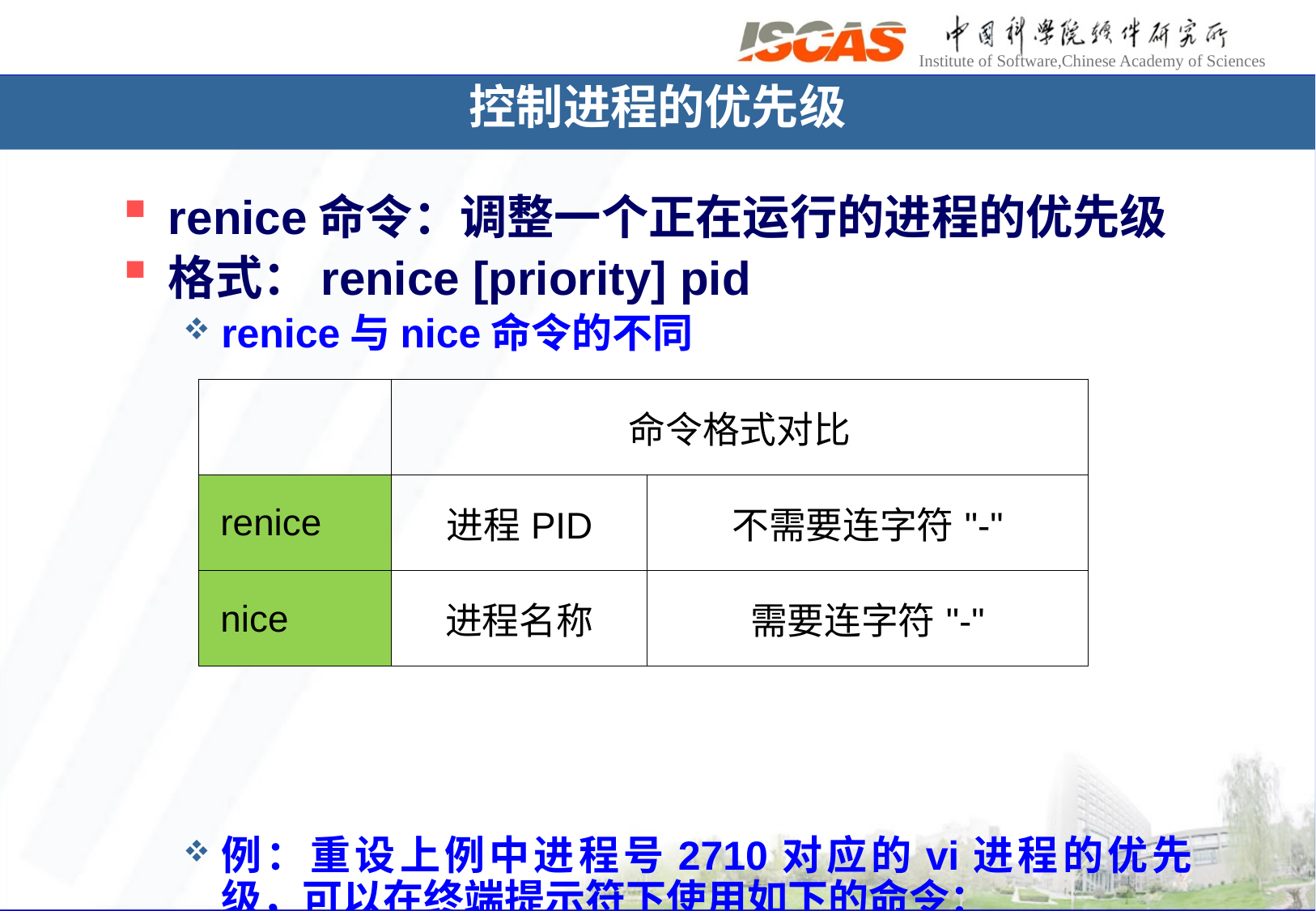

# 控制进程的优先级
renice命令：调整一个正在运行的进程的优先级
格式：renice [priority] pid
renice与nice命令的不同

例：重设上例中进程号2710对应的vi进程的优先级，可以在终端提示符下使用如下的命令：
# renice -10 2710  //优先级重设为-10
|  | 命令格式对比 |  |
| --- | --- | --- |
| renice | 进程PID | 不需要连字符"-" |
| nice | 进程名称 | 需要连字符"-" |